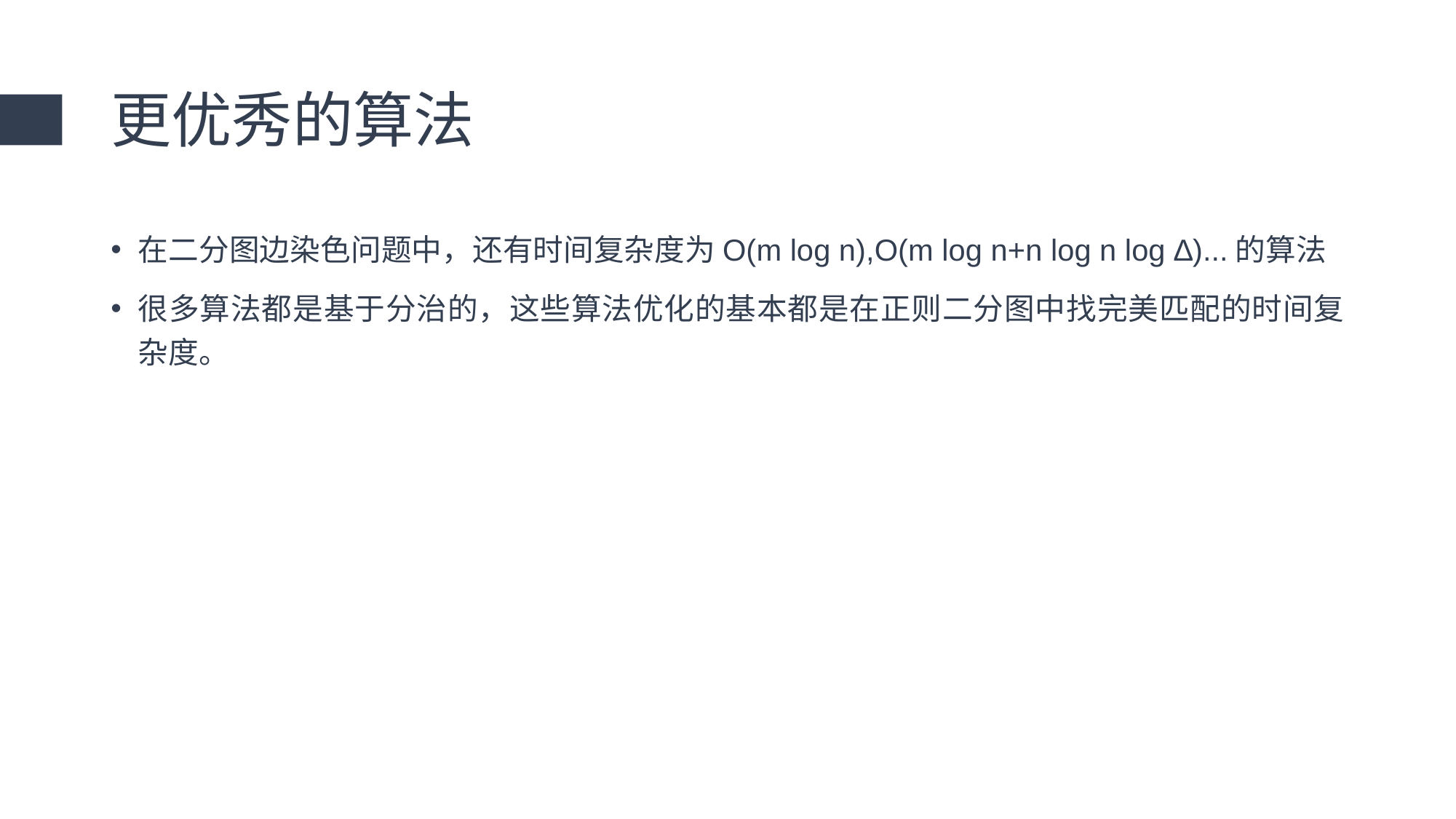

# 更优秀的算法
在二分图边染色问题中，还有时间复杂度为O(m log n),O(m log n+n log n log ∆)...的算法
很多算法都是基于分治的，这些算法优化的基本都是在正则二分图中找完美匹配的时间复杂度。